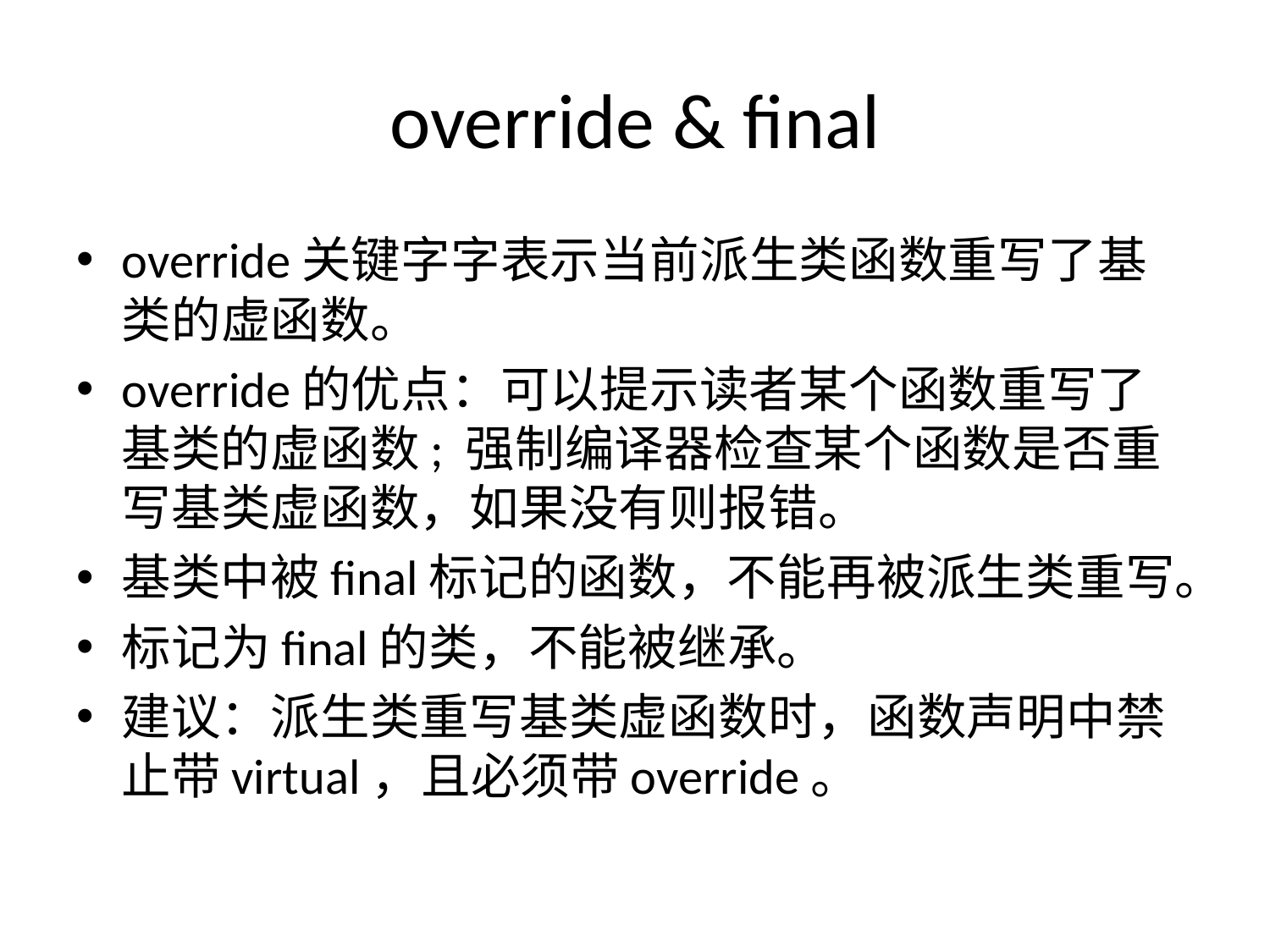

# override & final
override关键字字表示当前派生类函数重写了基类的虚函数。
override的优点：可以提示读者某个函数重写了基类的虚函数; 强制编译器检查某个函数是否重写基类虚函数，如果没有则报错。
基类中被final标记的函数，不能再被派生类重写。
标记为final的类，不能被继承。
建议：派生类重写基类虚函数时，函数声明中禁止带virtual，且必须带override。